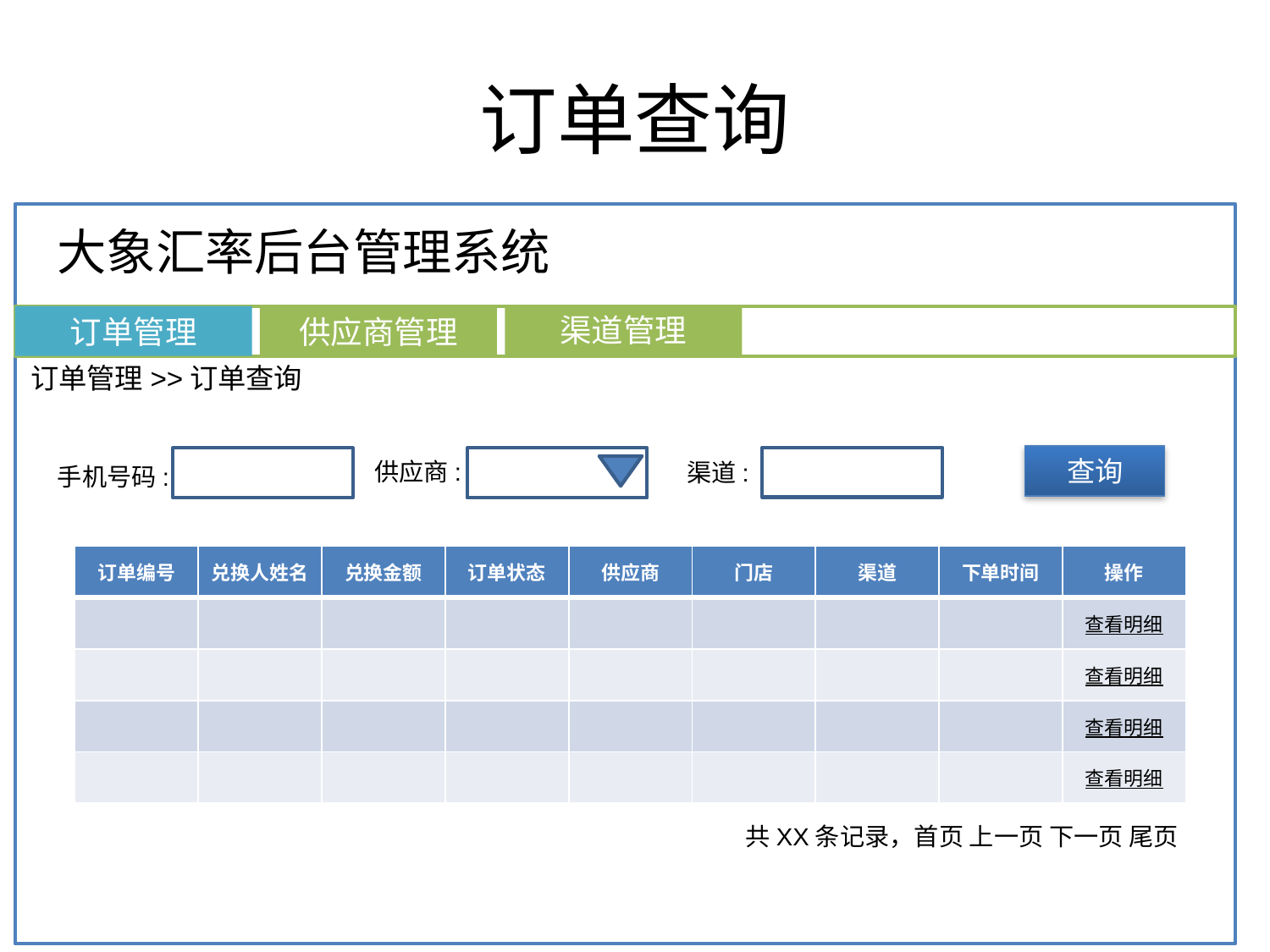

# 订单查询

大象汇率后台管理系统
渠道管理

订单管理
供应商管理
订单管理>>订单查询
供应商:
渠道:
手机号码:
查询

| 订单编号 | 兑换人姓名 | 兑换金额 | 订单状态 | 供应商 | 门店 | 渠道 | 下单时间 | 操作 |
| --- | --- | --- | --- | --- | --- | --- | --- | --- |
|  |  |  |  |  |  |  |  | 查看明细 |
|  |  |  |  |  |  |  |  | 查看明细 |
|  |  |  |  |  |  |  |  | 查看明细 |
|  |  |  |  |  |  |  |  | 查看明细 |
共XX条记录，首页 上一页 下一页 尾页